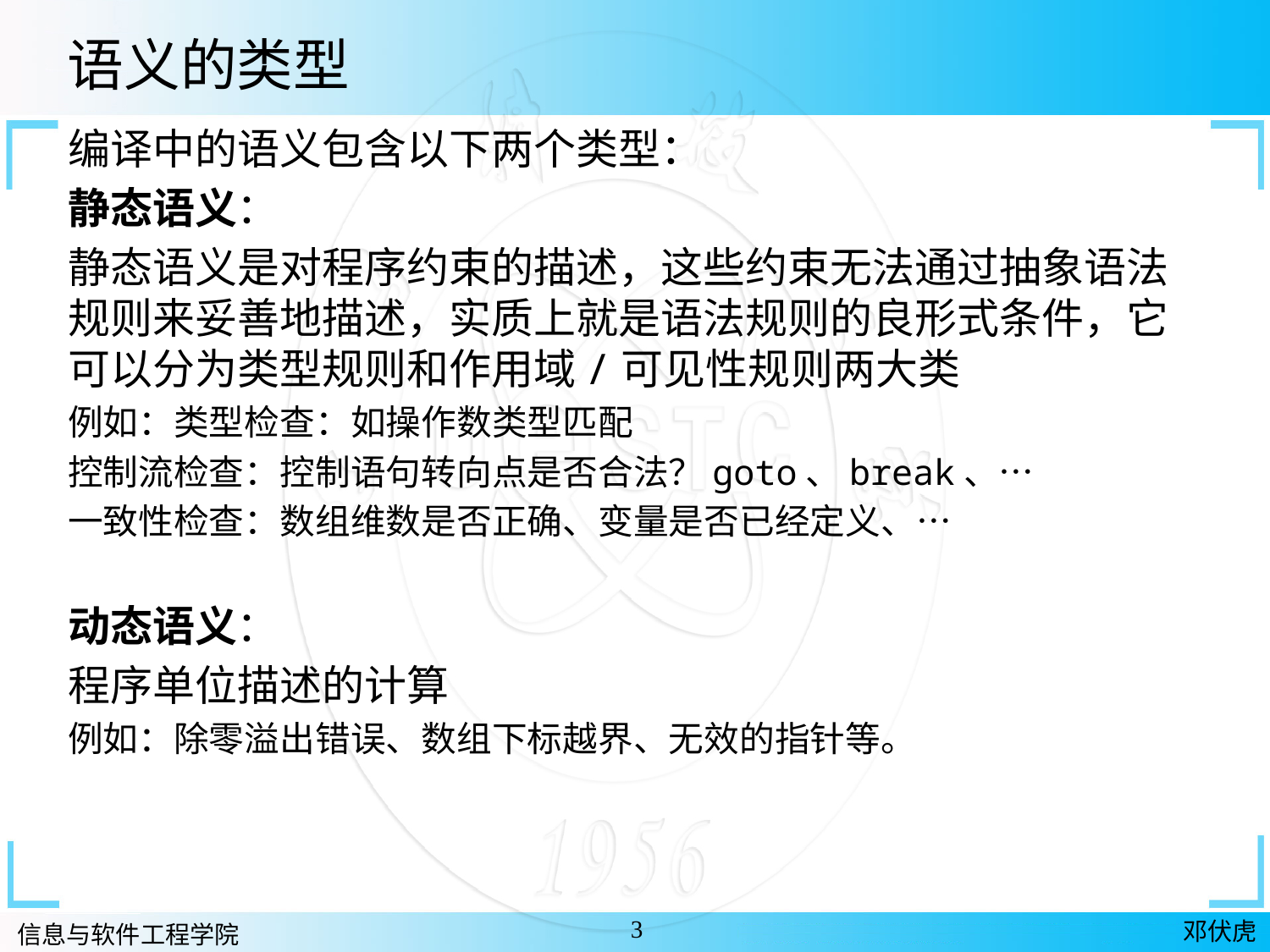

语义的类型
编译中的语义包含以下两个类型：
静态语义：
静态语义是对程序约束的描述，这些约束无法通过抽象语法规则来妥善地描述，实质上就是语法规则的良形式条件，它可以分为类型规则和作用域/可见性规则两大类
例如：类型检查：如操作数类型匹配
控制流检查：控制语句转向点是否合法？goto、break、…
一致性检查：数组维数是否正确、变量是否已经定义、…

动态语义：
程序单位描述的计算
例如：除零溢出错误、数组下标越界、无效的指针等。

3
邓伏虎
信息与软件工程学院